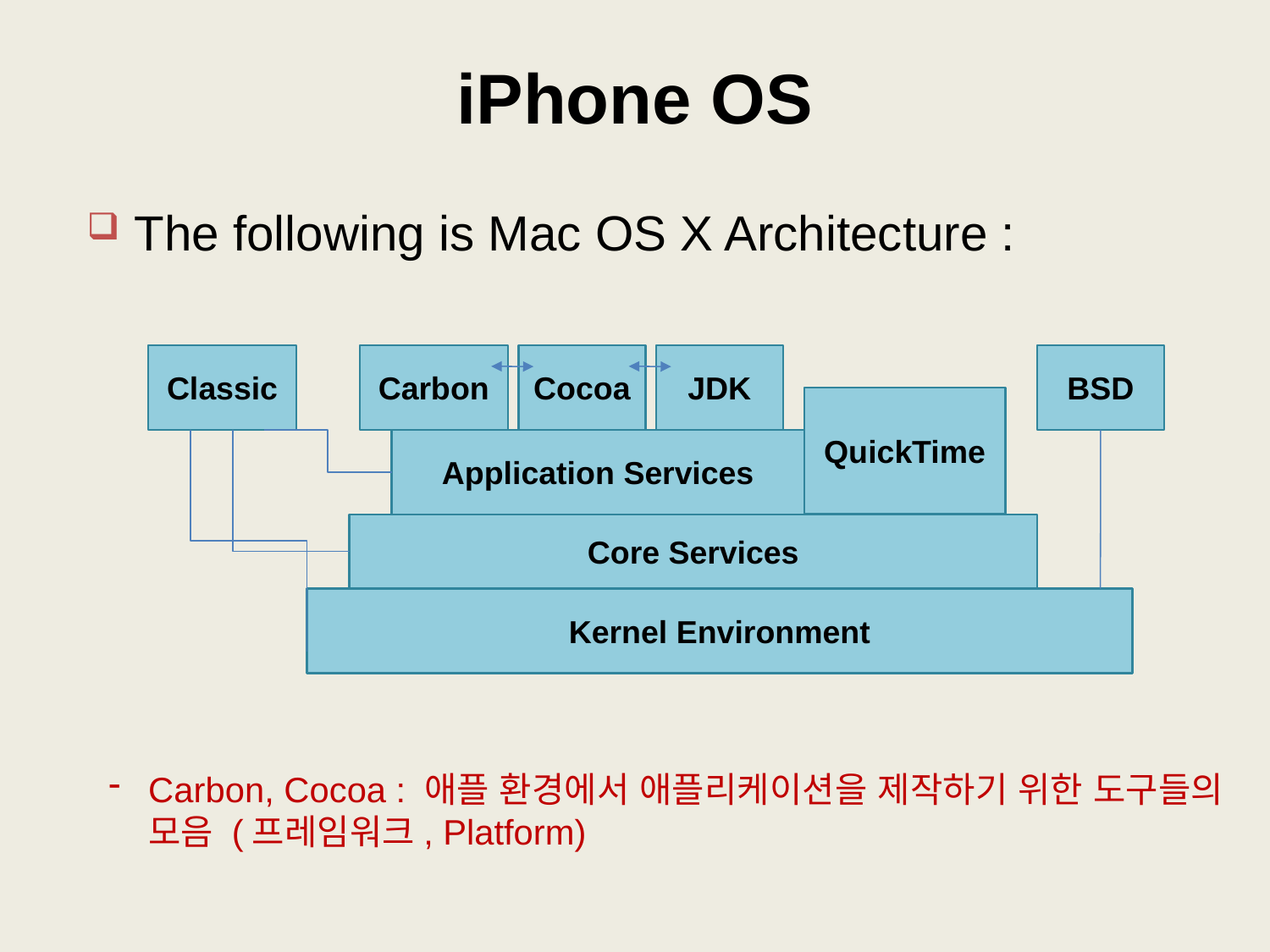

# iPhone OS
The following is Mac OS X Architecture :
Classic
Carbon
Cocoa
JDK
BSD
QuickTime
Application Services
Core Services
Kernel Environment
Carbon, Cocoa : 애플 환경에서 애플리케이션을 제작하기 위한 도구들의 모음 (프레임워크, Platform)